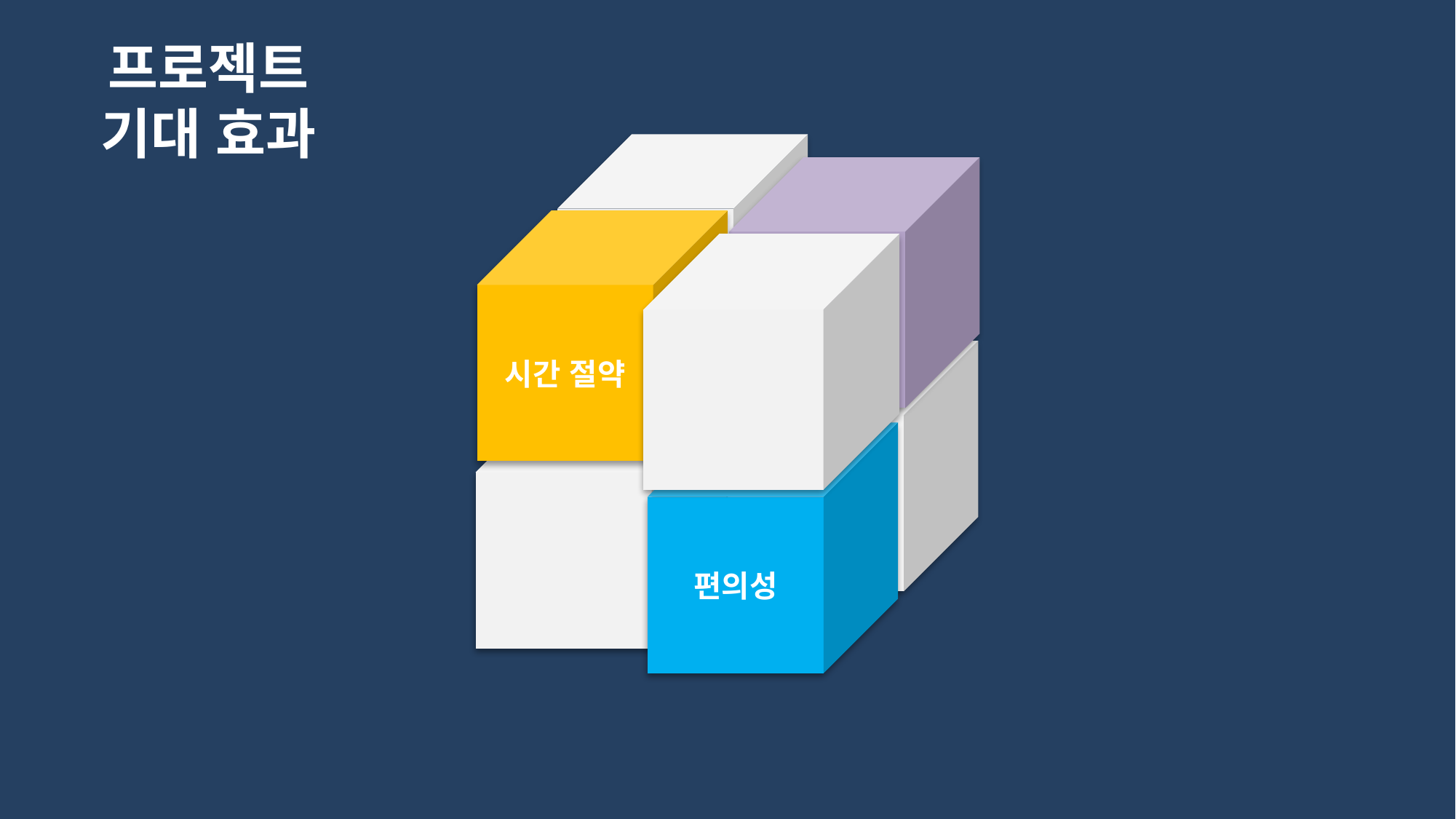

프로젝트
기대 효과

CONTENTS
시간 절약

편의성